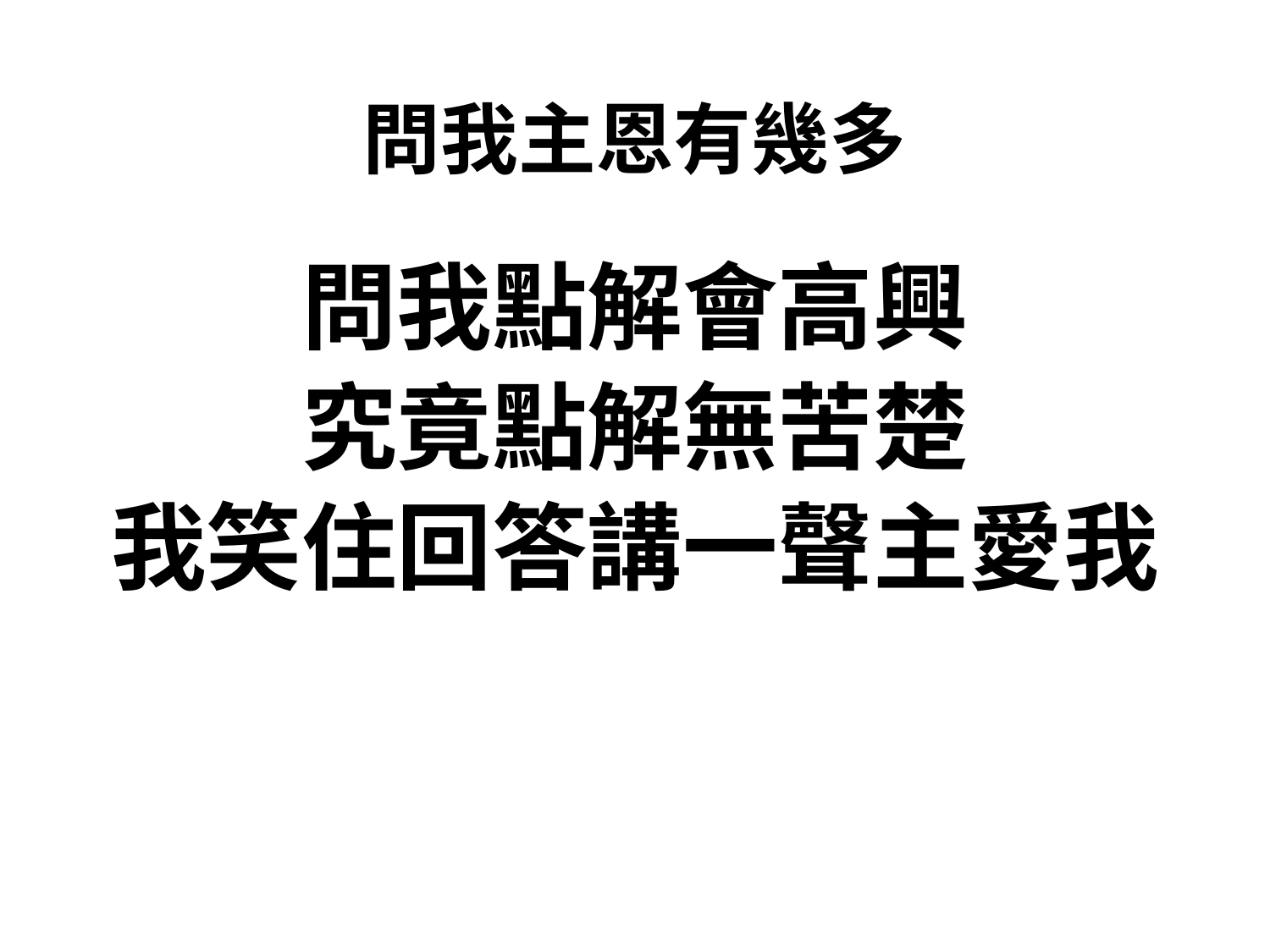

# 問我主恩有幾多
問我點解會高興
究竟點解無苦楚
我笑住回答講一聲主愛我